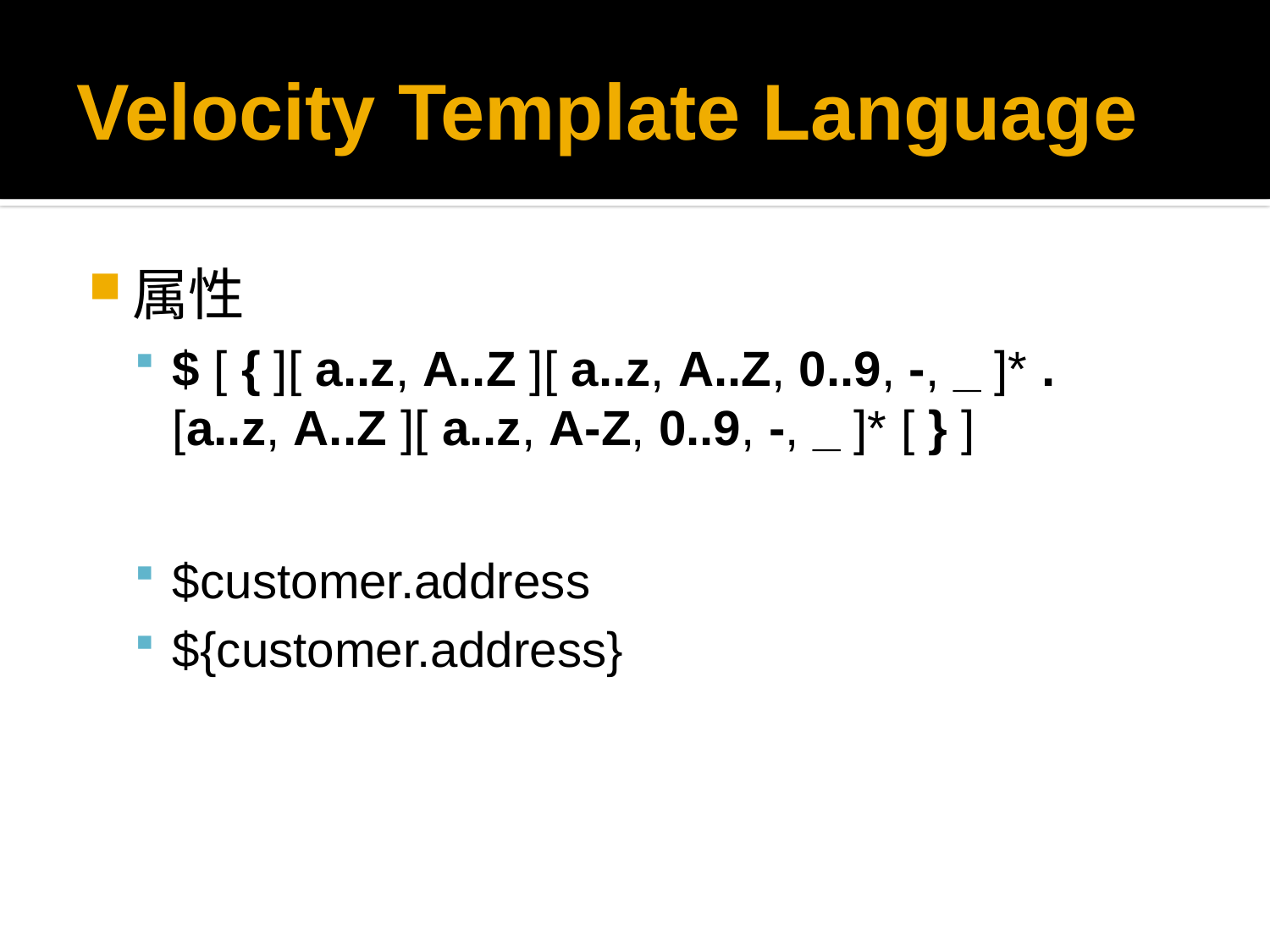

# Velocity Template Language
属性
$ [ { ][ a..z, A..Z ][ a..z, A..Z, 0..9, -, _ ]* .[a..z, A..Z ][ a..z, A-Z, 0..9, -, _ ]* [ } ]

$customer.address
${customer.address}